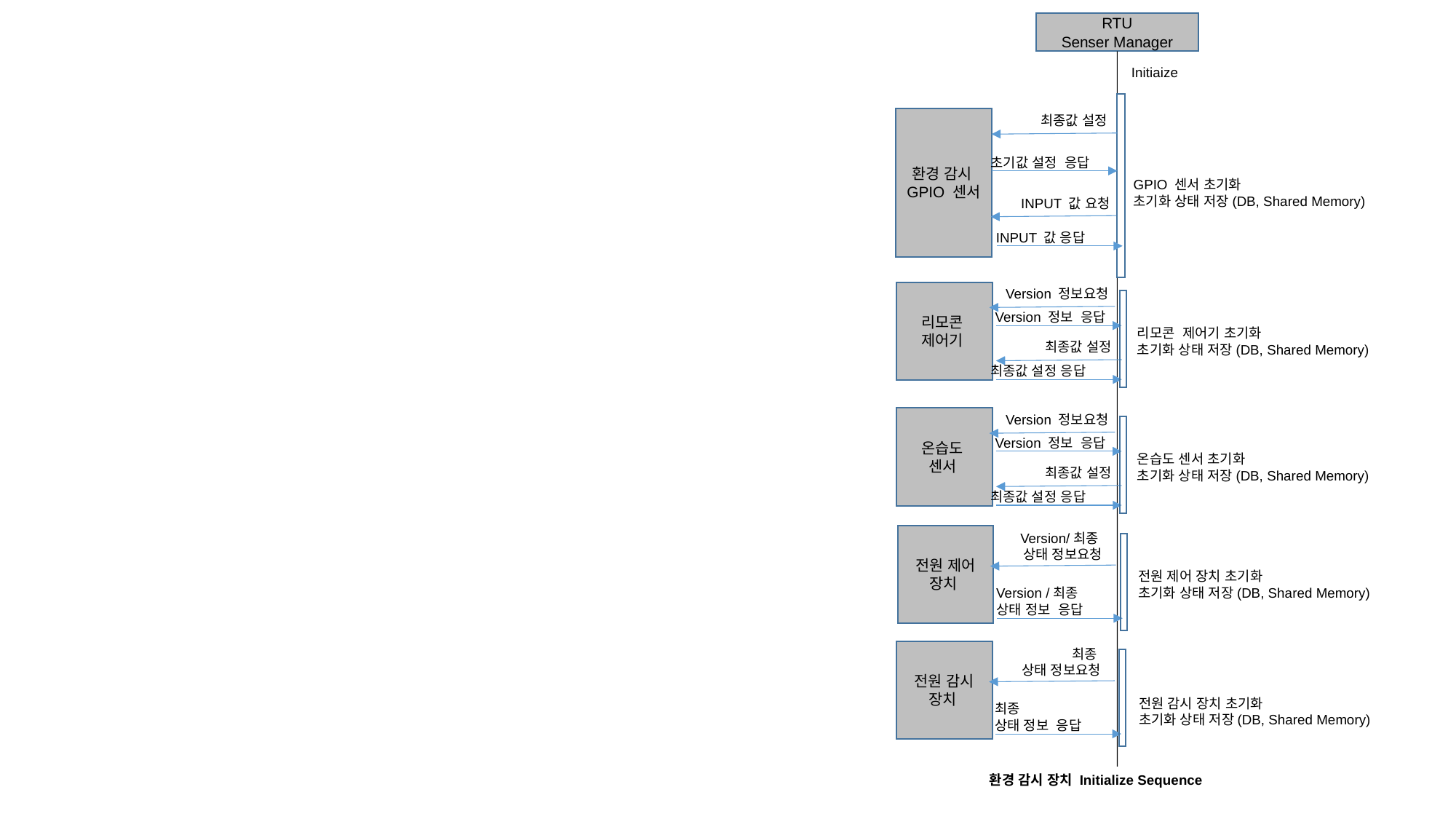

RTU
Senser Manager
Initiaize

최종값 설정
환경 감시GPIO 센서
초기값 설정  응답
GPIO 센서 초기화
초기화 상태 저장(DB, Shared Memory)
INPUT 값 요청
INPUT 값 응답
Version 정보요청
리모콘
제어기

Version 정보  응답
리모콘  제어기 초기화
초기화 상태 저장(DB, Shared Memory)

최종값 설정
최종값 설정 응답
Version 정보요청
온습도
센서

Version 정보  응답
온습도 센서 초기화
초기화 상태 저장(DB, Shared Memory)

최종값 설정
최종값 설정 응답
Version/최종
상태 정보요청
전원 제어 장치

전원 제어 장치 초기화
초기화 상태 저장(DB, Shared Memory)

Version /최종
상태 정보  응답
최종
상태 정보요청
전원 감시 장치

전원 감시 장치 초기화
초기화 상태 저장(DB, Shared Memory)

최종
상태 정보  응답
환경 감시 장치 Initialize Sequence